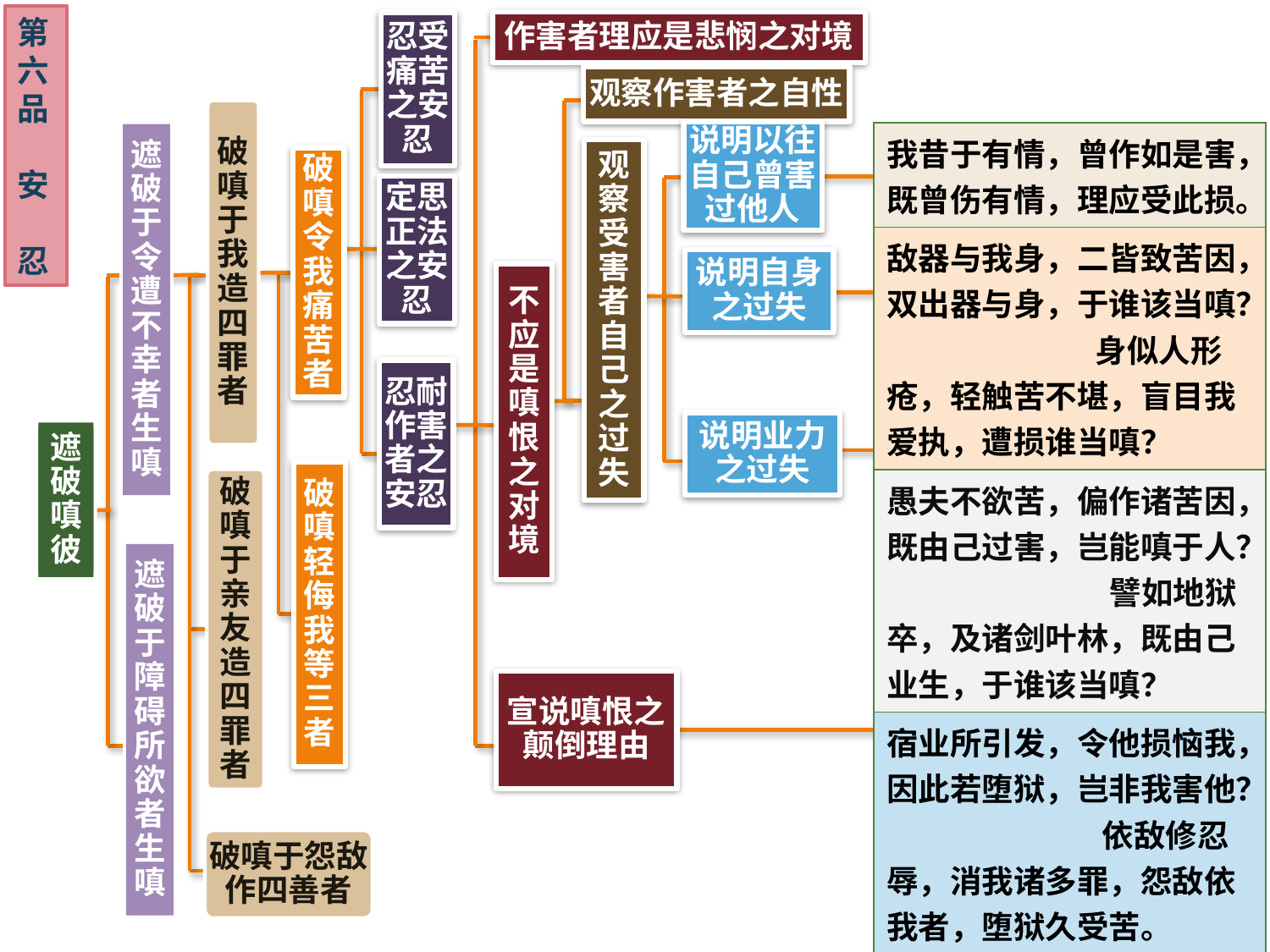

第六品

安   忍
作害者理应是悲悯之对境
忍受痛苦之安忍
观察作害者之自性

破嗔于我造四罪者
说明以往自己曾害过他人
| 我昔于有情，曾作如是害，既曾伤有情，理应受此损。 |
| --- |
| 敌器与我身，二皆致苦因，双出器与身，于谁该当嗔？ 身似人形疮，轻触苦不堪，盲目我爱执，遭损谁当嗔？ |
| 愚夫不欲苦，偏作诸苦因，既由己过害，岂能嗔于人？ 譬如地狱卒，及诸剑叶林，既由己业生，于谁该当嗔？ |
| 宿业所引发，令他损恼我，因此若堕狱，岂非我害他？ 依敌修忍辱，消我诸多罪，怨敌依我者，堕狱久受苦。 若我伤害彼，敌反饶益我，则汝粗暴心，何故反嗔彼？ 若我有功德，必不堕地狱，若吾自守护，则彼何所得？ 若以怨报怨，则更不护敌，吾行将退失，难行亦毁损。 |
遮破于令遭不幸者生嗔

观察受害者自己之过失
破嗔令我痛苦者
定思正法之安忍
说明自身之过失
不应是嗔恨之对境
忍耐作害者之安忍
说明业力之过失

遮破嗔彼
破嗔轻侮我等三者

破嗔于亲友造四罪者
遮破于障碍所欲者生嗔

宣说嗔恨之颠倒理由

破嗔于怨敌作四善者